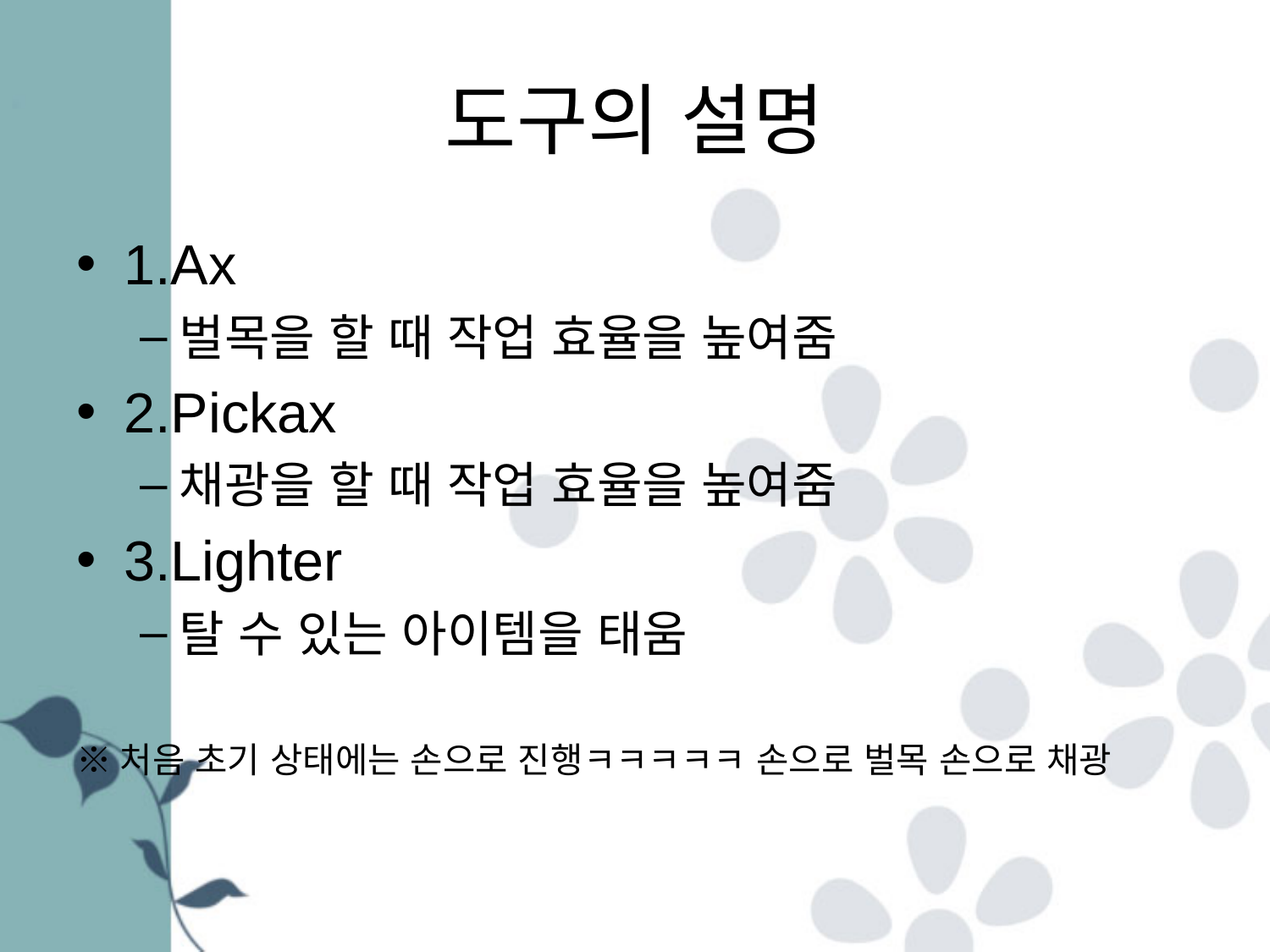

# 도구의 설명
1.Ax
벌목을 할 때 작업 효율을 높여줌
2.Pickax
채광을 할 때 작업 효율을 높여줌
3.Lighter
탈 수 있는 아이템을 태움

※처음 초기 상태에는 손으로 진행ㅋㅋㅋㅋㅋ 손으로 벌목 손으로 채광